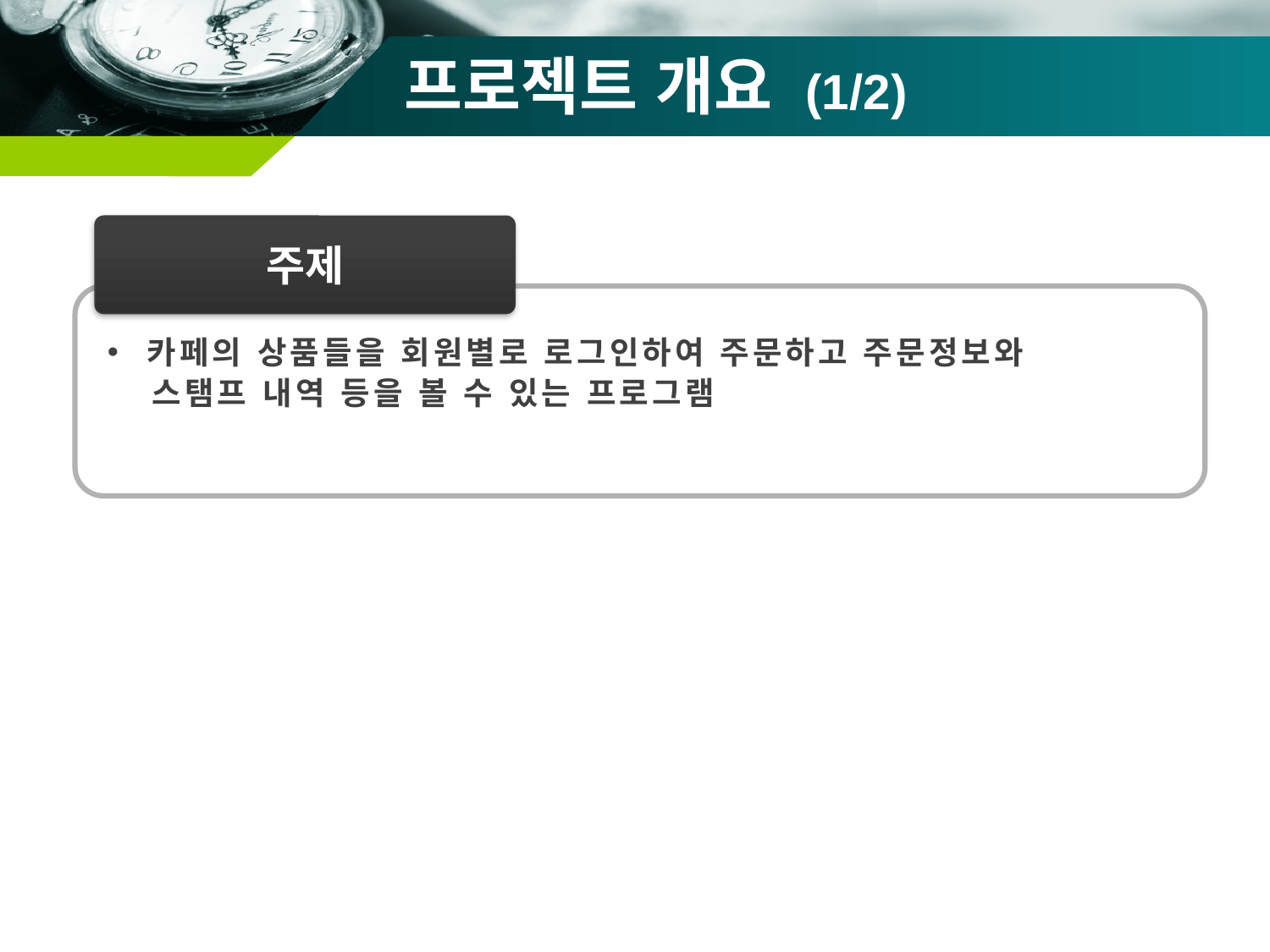

# 프로젝트 개요 (1/2)
주제

카페의 상품들을 회원별로 로그인하여 주문하고 주문정보와
   스탬프 내역 등을 볼 수 있는 프로그램